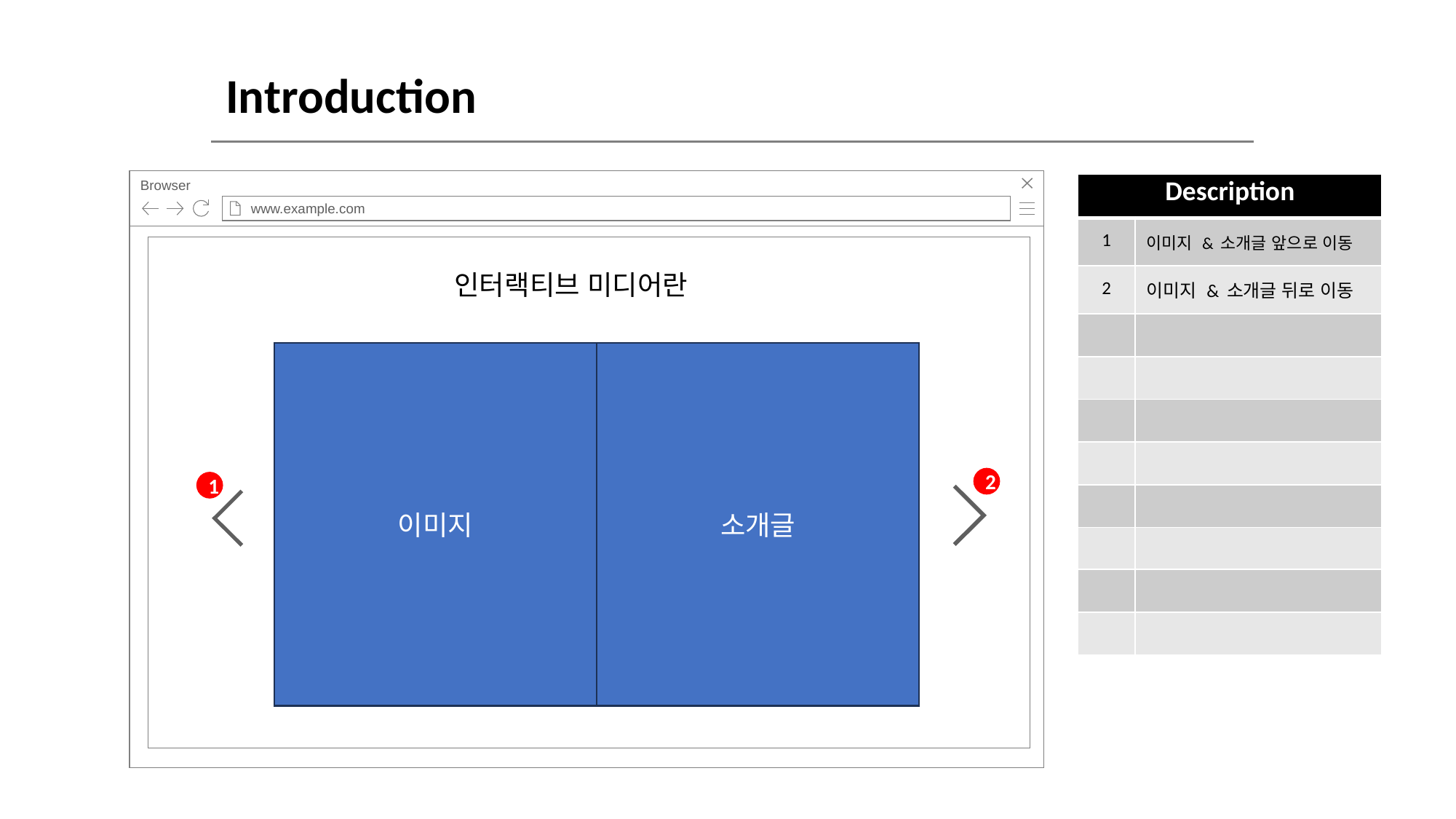

Introduction
Browser

www.example.com

| Description |  |
| --- | --- |
| 1 | 이미지 & 소개글 앞으로 이동 |
| 2 | 이미지 & 소개글 뒤로 이동 |
|  |  |
|  |  |
|  |  |
|  |  |
|  |  |
|  |  |
|  |  |
|  |  |

인터랙티브 미디어란
이미지
소개글
2
1